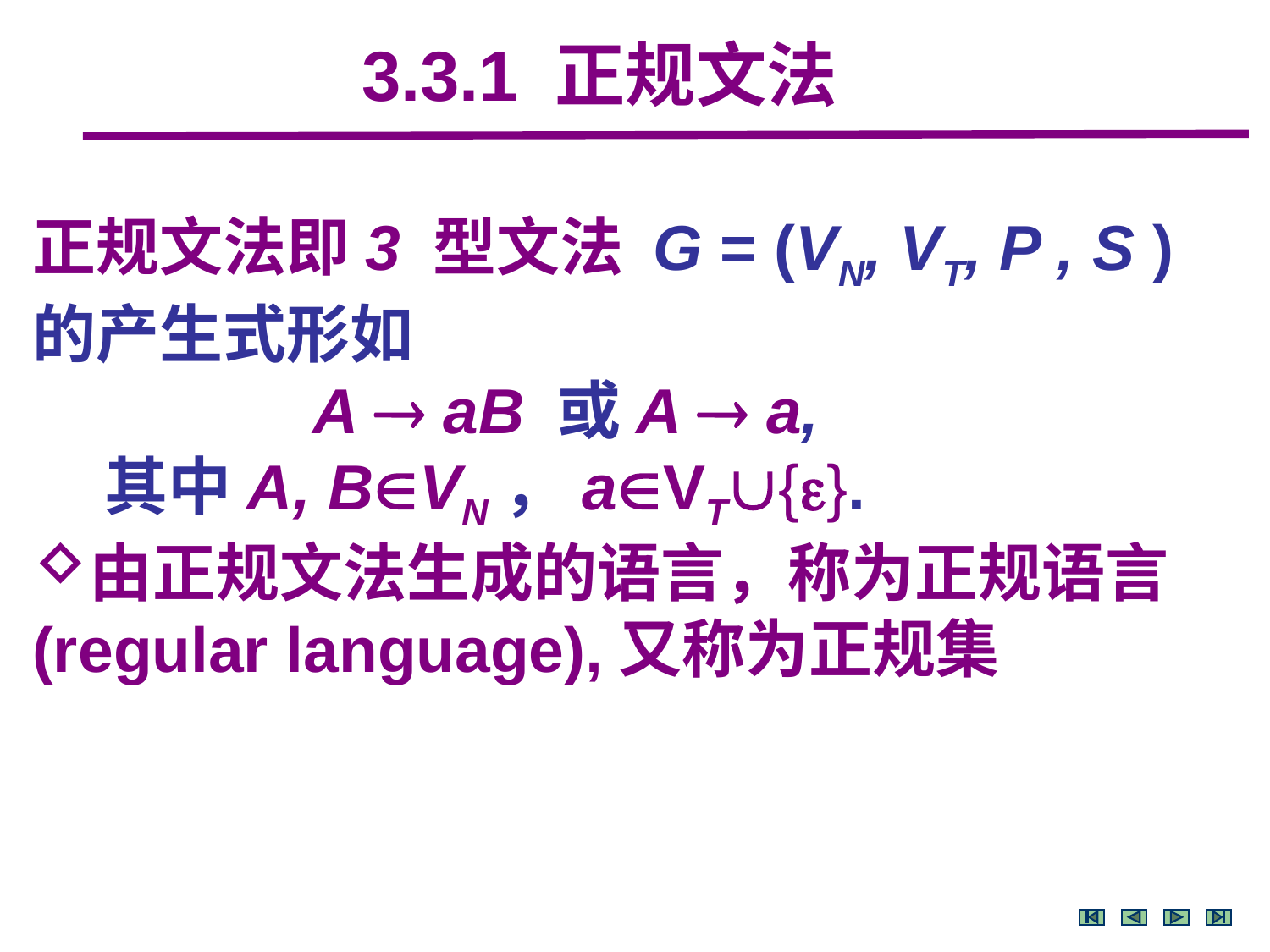

3.3.1 正规文法
正规文法即3 型文法 G = (VN, VT, P , S ) 的产生式形如
                A → aB 或A → a,
    其中A, B∈VN，a∈VT∪{ε}.
由正规文法生成的语言，称为正规语言(regular language),又称为正规集